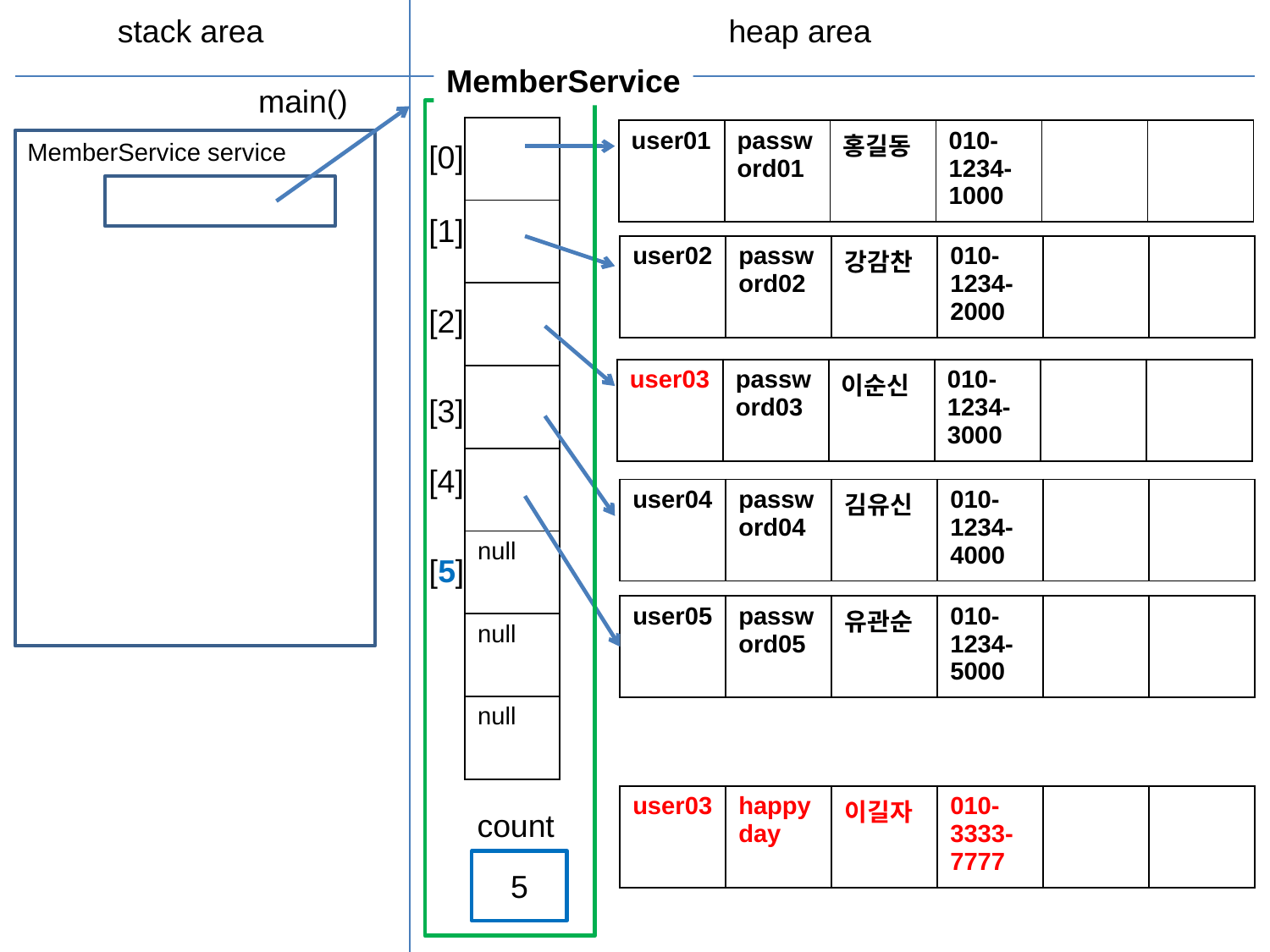

stack area
heap area
MemberService
main()

|  |
| --- |
|  |
|  |
|  |
|  |
| null |
| null |
| null |
| user01 | password01 | 홍길동 | 010-1234-1000 |  |  |
| --- | --- | --- | --- | --- | --- |
MemberService service
[0]

[1]
| user02 | password02 | 강감찬 | 010-1234-2000 |  |  |
| --- | --- | --- | --- | --- | --- |
[2]
| user03 | password03 | 이순신 | 010-1234-3000 |  |  |
| --- | --- | --- | --- | --- | --- |
[3]
[4]
| user04 | password04 | 김유신 | 010-1234-4000 |  |  |
| --- | --- | --- | --- | --- | --- |
[5]
| user05 | password05 | 유관순 | 010-1234-5000 |  |  |
| --- | --- | --- | --- | --- | --- |
| user03 | happyday | 이길자 | 010-3333-7777 |  |  |
| --- | --- | --- | --- | --- | --- |
count
5